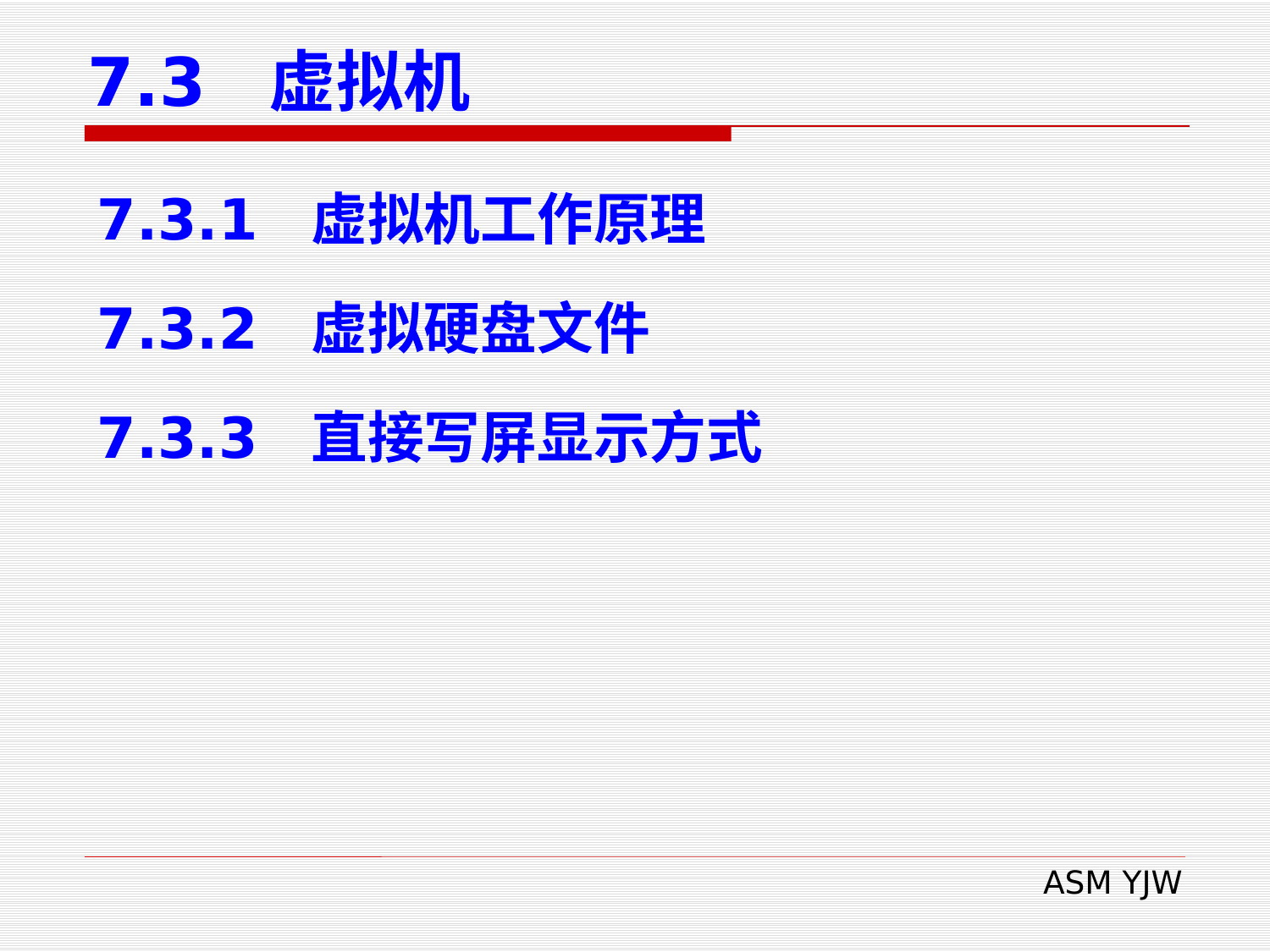

# 7.3  虚拟机
7.3.1  虚拟机工作原理
7.3.2  虚拟硬盘文件
7.3.3  直接写屏显示方式